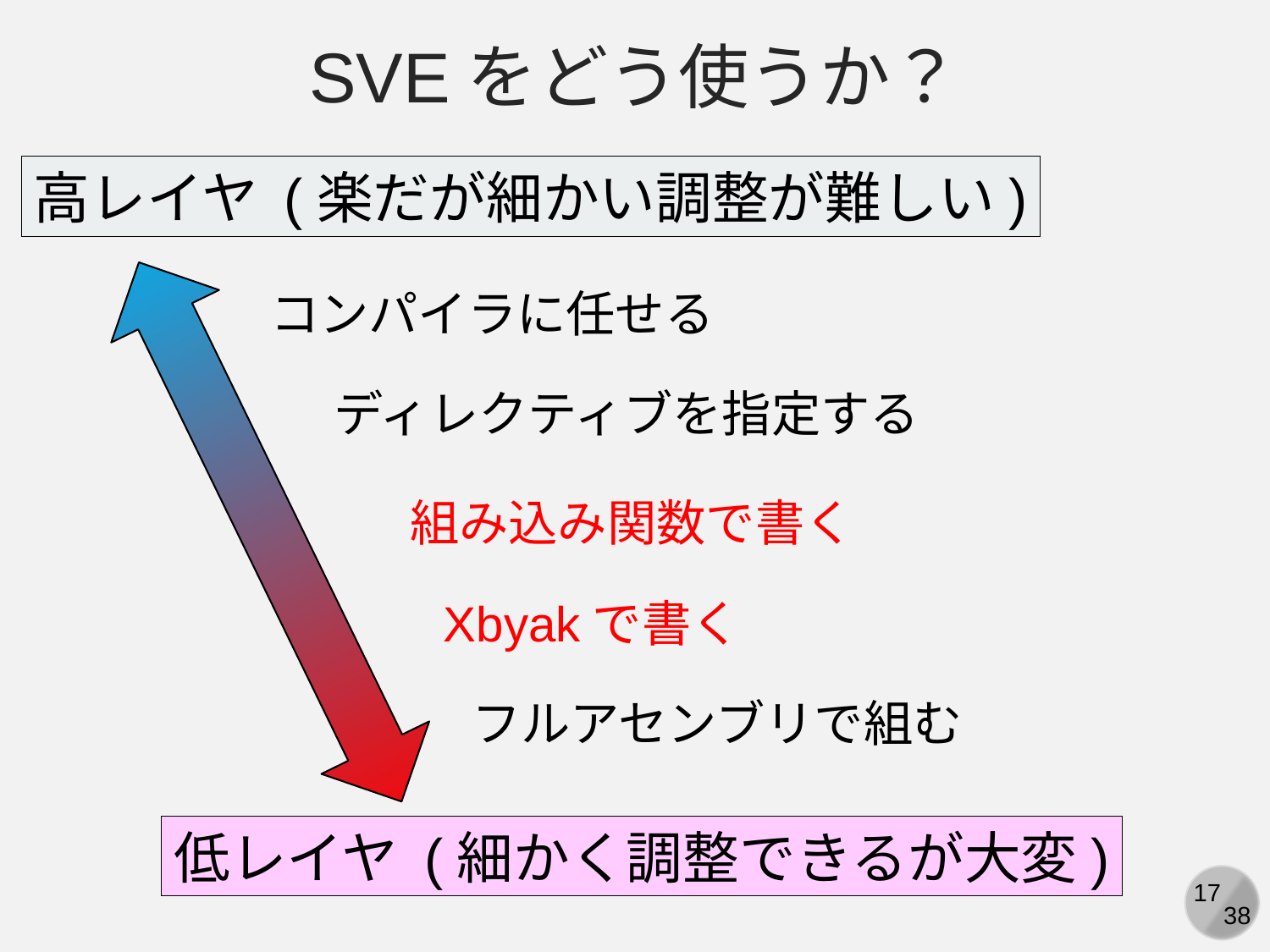

SVEをどう使うか？
高レイヤ (楽だが細かい調整が難しい)

コンパイラに任せる
ディレクティブを指定する
組み込み関数で書く
Xbyakで書く
フルアセンブリで組む
低レイヤ (細かく調整できるが大変)